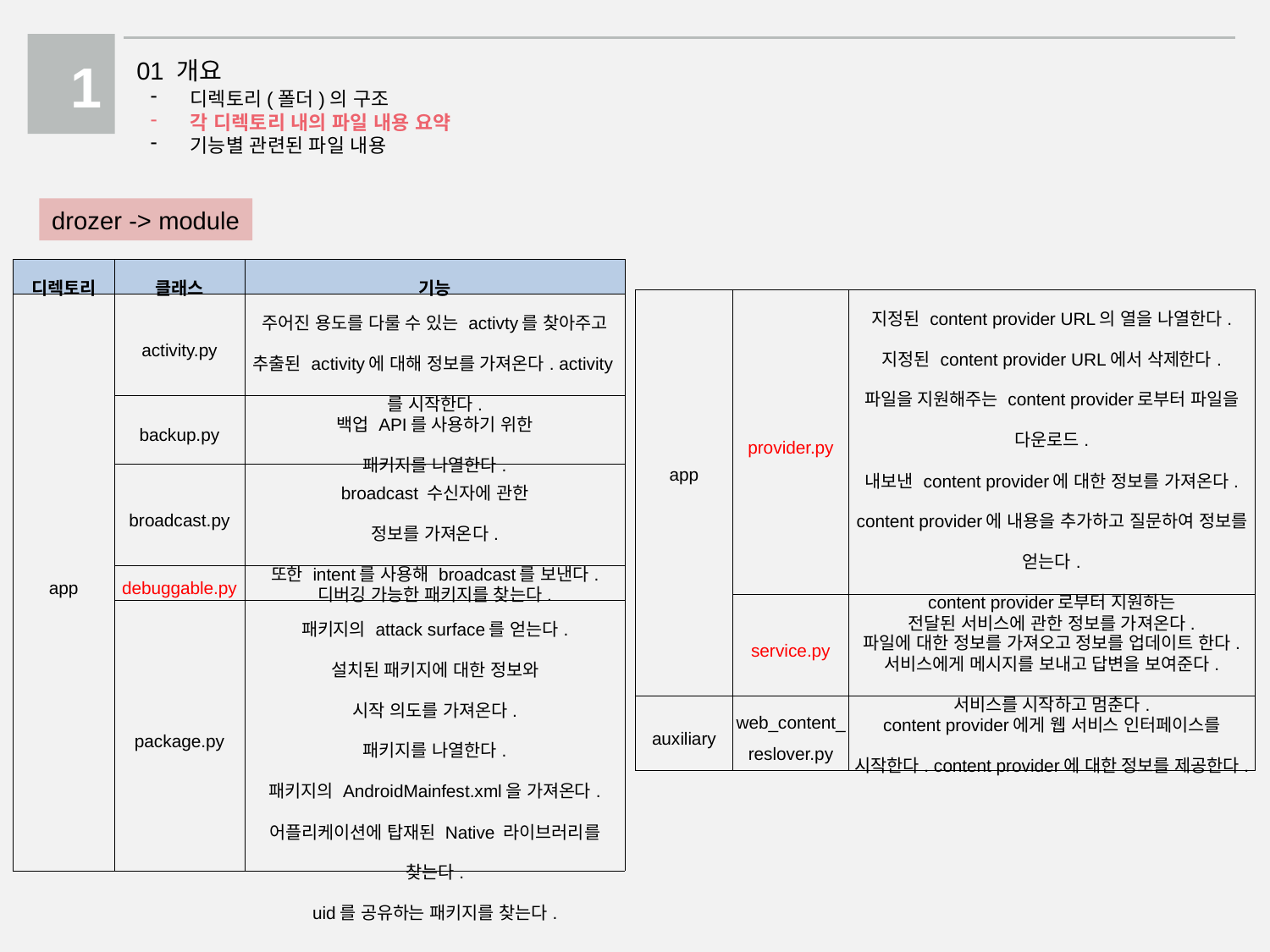

1
01 개요
디렉토리(폴더)의 구조
각 디렉토리 내의 파일 내용 요약
기능별 관련된 파일 내용

drozer -> module
| 디렉토리 | 클래스 | 기능 |
| --- | --- | --- |
| app | activity.py | 주어진 용도를 다룰 수 있는 activty를 찾아주고 추출된 activity에 대해 정보를 가져온다. activity를 시작한다. |
|  | backup.py | 백업 API를 사용하기 위한 패키지를 나열한다. |
|  | broadcast.py | broadcast 수신자에 관한 정보를 가져온다. 또한 intent를 사용해 broadcast를 보낸다. |
|  | debuggable.py | 디버깅 가능한 패키지를 찾는다. |
|  | package.py | 패키지의 attack surface를 얻는다. 설치된 패키지에 대한 정보와 시작 의도를 가져온다. 패키지를 나열한다. 패키지의 AndroidMainfest.xml을 가져온다. 어플리케이션에 탑재된 Native 라이브러리를 찾는다. uid를 공유하는 패키지를 찾는다. |
| app | provider.py | 지정된 content provider URL의 열을 나열한다. 지정된 content provider URL에서 삭제한다. 파일을 지원해주는 content provider로부터 파일을 다운로드. 내보낸 content provider에 대한 정보를 가져온다. content provider에 내용을 추가하고 질문하여 정보를 얻는다. content provider로부터 지원하는 파일에 대한 정보를 가져오고 정보를 업데이트 한다. |
| --- | --- | --- |
|  | service.py | 전달된 서비스에 관한 정보를 가져온다. 서비스에게 메시지를 보내고 답변을 보여준다. 서비스를 시작하고 멈춘다. |
| auxiliary | web\_content\_reslover.py | content provider에게 웹 서비스 인터페이스를 시작한다. content provider에 대한 정보를 제공한다. |